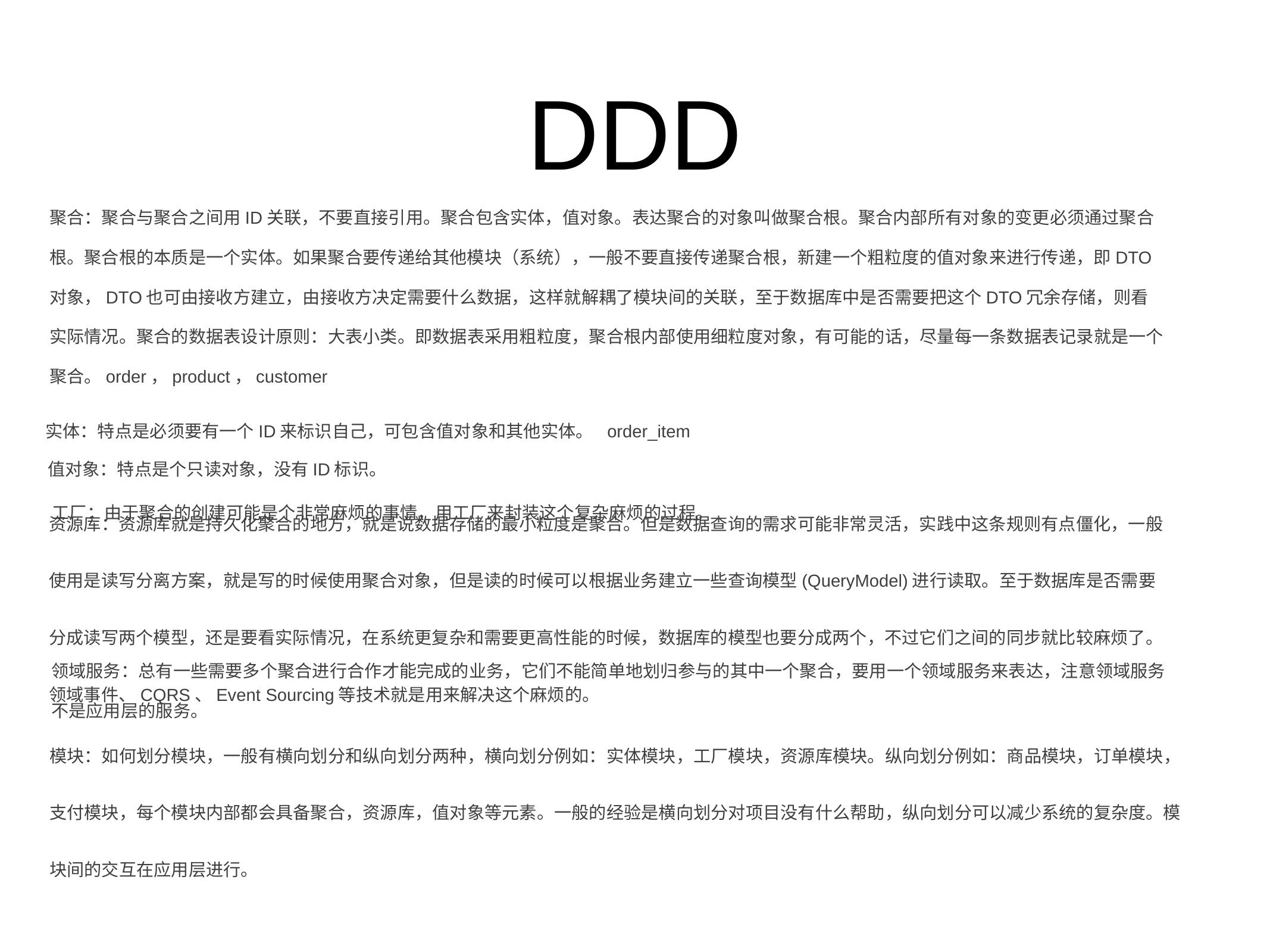

# DDD
聚合：聚合与聚合之间用ID关联，不要直接引用。聚合包含实体，值对象。表达聚合的对象叫做聚合根。聚合内部所有对象的变更必须通过聚合根。聚合根的本质是一个实体。如果聚合要传递给其他模块（系统），一般不要直接传递聚合根，新建一个粗粒度的值对象来进行传递，即DTO对象，DTO也可由接收方建立，由接收方决定需要什么数据，这样就解耦了模块间的关联，至于数据库中是否需要把这个DTO冗余存储，则看实际情况。聚合的数据表设计原则：大表小类。即数据表采用粗粒度，聚合根内部使用细粒度对象，有可能的话，尽量每一条数据表记录就是一个聚合。order，product，customer
实体：特点是必须要有一个ID来标识自己，可包含值对象和其他实体。  order_item
值对象：特点是个只读对象，没有ID标识。
工厂：由于聚合的创建可能是个非常麻烦的事情，用工厂来封装这个复杂麻烦的过程。
资源库：资源库就是持久化聚合的地方，就是说数据存储的最小粒度是聚合。但是数据查询的需求可能非常灵活，实践中这条规则有点僵化，一般使用是读写分离方案，就是写的时候使用聚合对象，但是读的时候可以根据业务建立一些查询模型(QueryModel)进行读取。至于数据库是否需要分成读写两个模型，还是要看实际情况，在系统更复杂和需要更高性能的时候，数据库的模型也要分成两个，不过它们之间的同步就比较麻烦了。领域事件、CQRS、Event Sourcing等技术就是用来解决这个麻烦的。
领域服务：总有一些需要多个聚合进行合作才能完成的业务，它们不能简单地划归参与的其中一个聚合，要用一个领域服务来表达，注意领域服务不是应用层的服务。
模块：如何划分模块，一般有横向划分和纵向划分两种，横向划分例如：实体模块，工厂模块，资源库模块。纵向划分例如：商品模块，订单模块，支付模块，每个模块内部都会具备聚合，资源库，值对象等元素。一般的经验是横向划分对项目没有什么帮助，纵向划分可以减少系统的复杂度。模块间的交互在应用层进行。